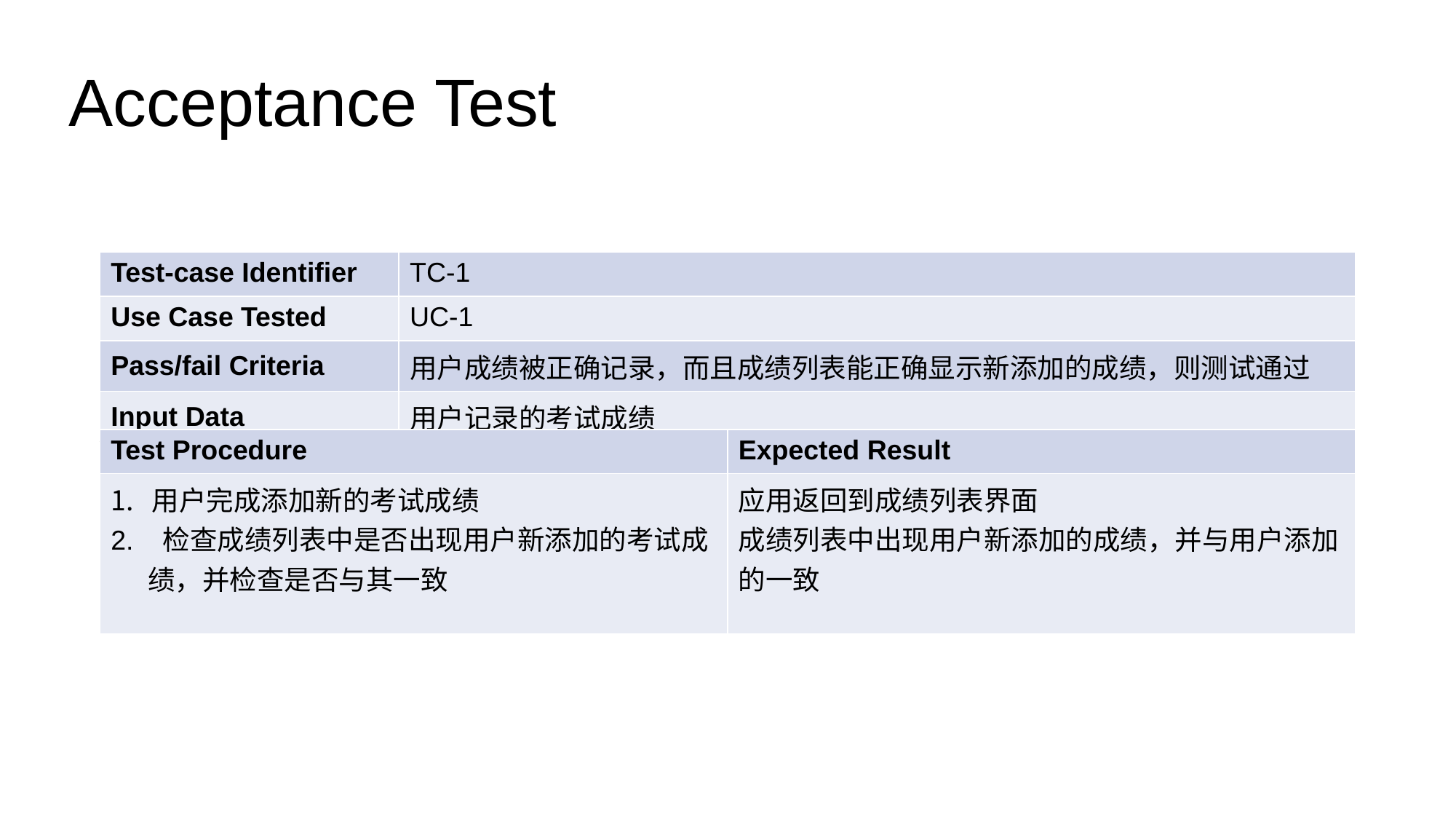

# Acceptance Test
| Test-case Identifier | TC-1 |
| --- | --- |
| Use Case Tested | UC-1 |
| Pass/fail Criteria | 用户成绩被正确记录，而且成绩列表能正确显示新添加的成绩，则测试通过 |
| Input Data | 用户记录的考试成绩 |
| Test Procedure | Expected Result |
| --- | --- |
| 用户完成添加新的考试成绩 2. 检查成绩列表中是否出现用户新添加的考试成 绩，并检查是否与其一致 | 应用返回到成绩列表界面 成绩列表中出现用户新添加的成绩，并与用户添加的一致 |